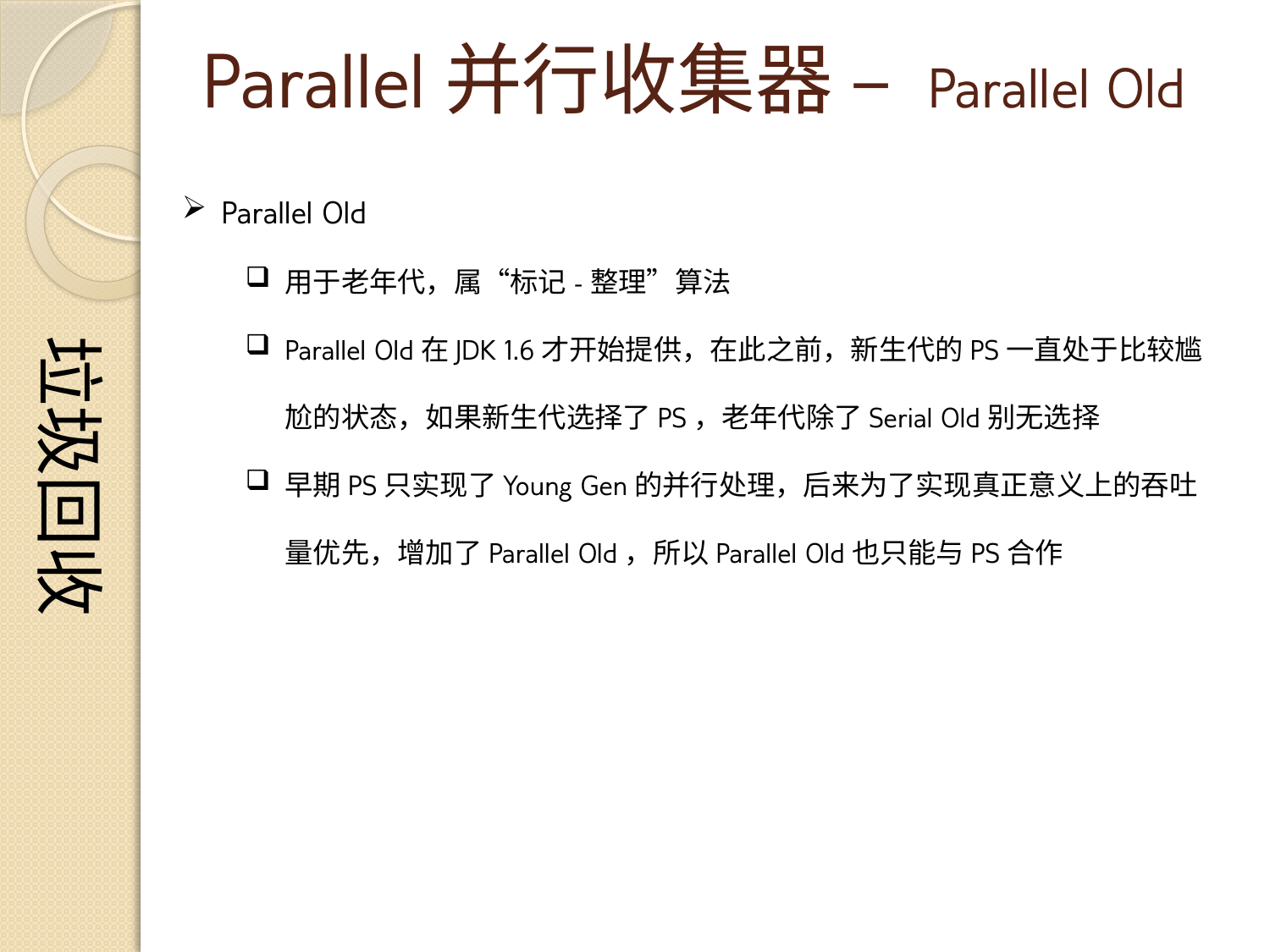

垃圾回收
# Parallel并行收集器 – Parallel Old
Parallel Old
用于老年代，属“标记-整理”算法
Parallel Old在JDK 1.6才开始提供，在此之前，新生代的PS一直处于比较尴尬的状态，如果新生代选择了PS，老年代除了Serial Old别无选择
早期PS只实现了Young Gen的并行处理，后来为了实现真正意义上的吞吐量优先，增加了Parallel Old，所以Parallel Old也只能与PS合作